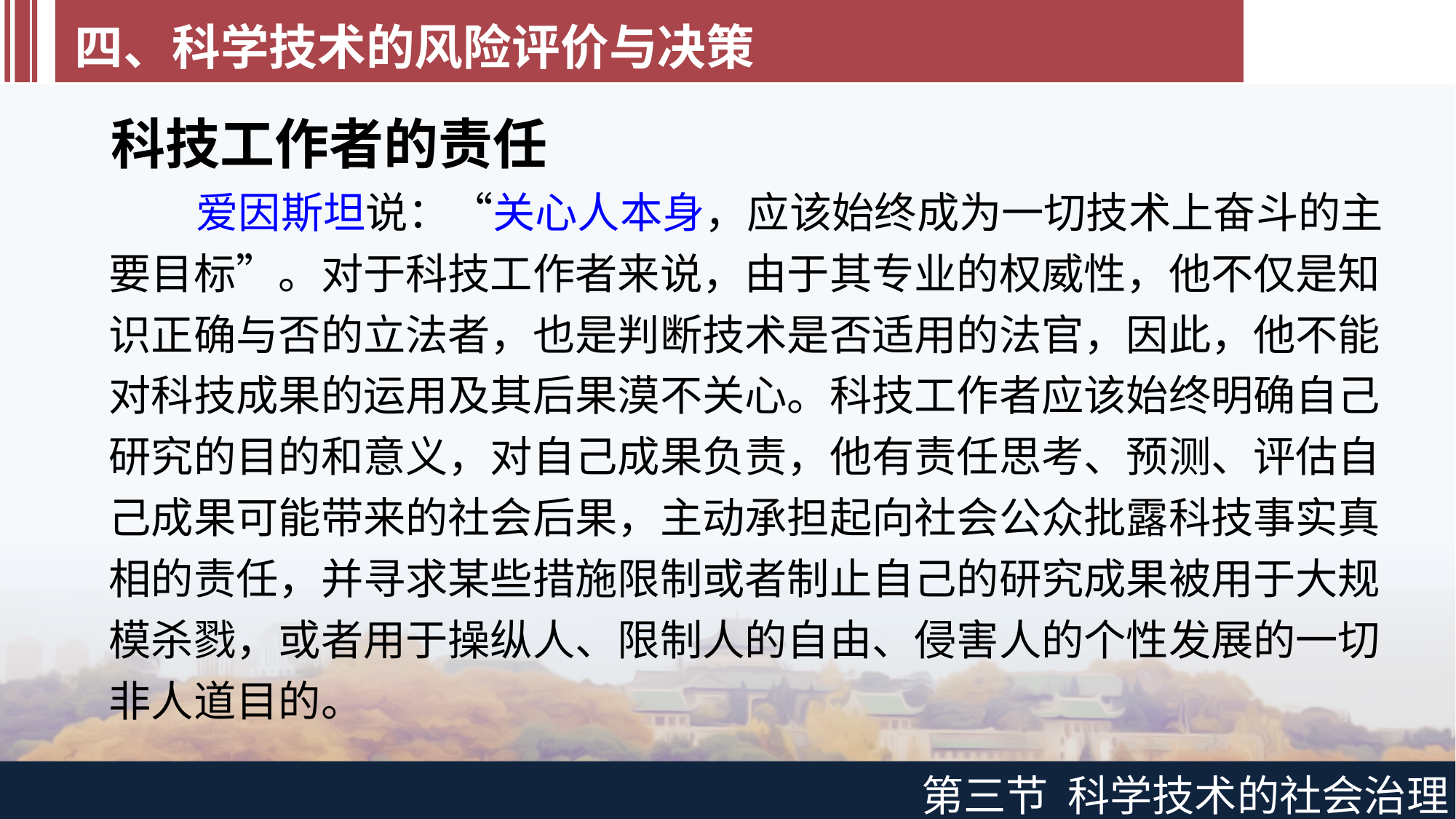

四、科学技术的风险评价与决策
科技工作者的责任
爱因斯坦说：“关心人本身，应该始终成为一切技术上奋斗的主要目标”。对于科技工作者来说，由于其专业的权威性，他不仅是知识正确与否的立法者，也是判断技术是否适用的法官，因此，他不能对科技成果的运用及其后果漠不关心。科技工作者应该始终明确自己研究的目的和意义，对自己成果负责，他有责任思考、预测、评估自己成果可能带来的社会后果，主动承担起向社会公众批露科技事实真相的责任，并寻求某些措施限制或者制止自己的研究成果被用于大规模杀戮，或者用于操纵人、限制人的自由、侵害人的个性发展的一切非人道目的。
第三节  科学技术的社会治理